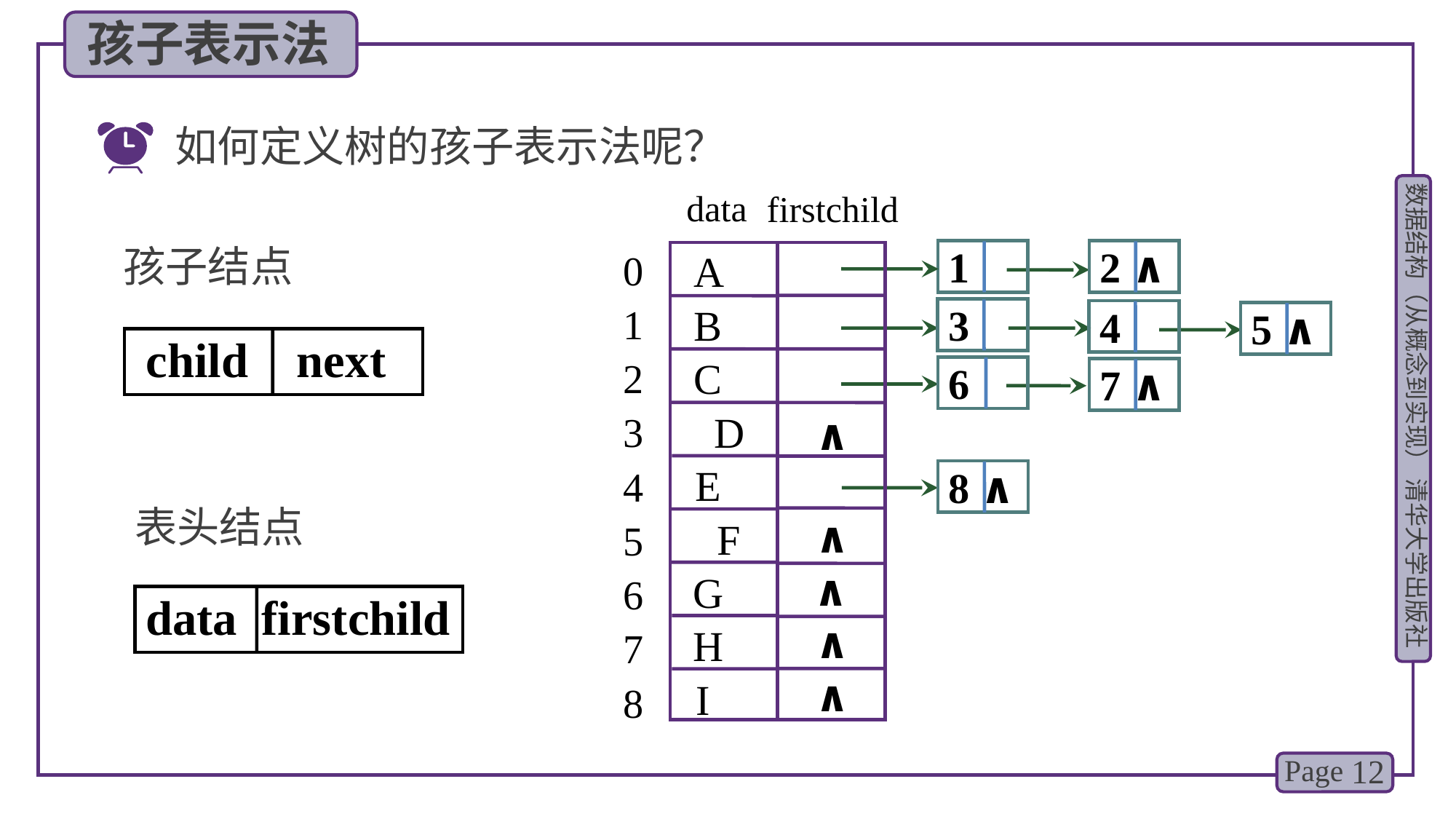

孩子表示法

如何定义树的孩子表示法呢？

data
0
1
2
3
4
5
6
7
8
 A
 B
 C
 D
 E
 F
 G
 H
 I

firstchild

孩子结点
child    next

1
2 ∧

3

4

5 ∧

6

7 ∧

∧
∧
∧
∧
∧
8 ∧

表头结点
data  firstchild